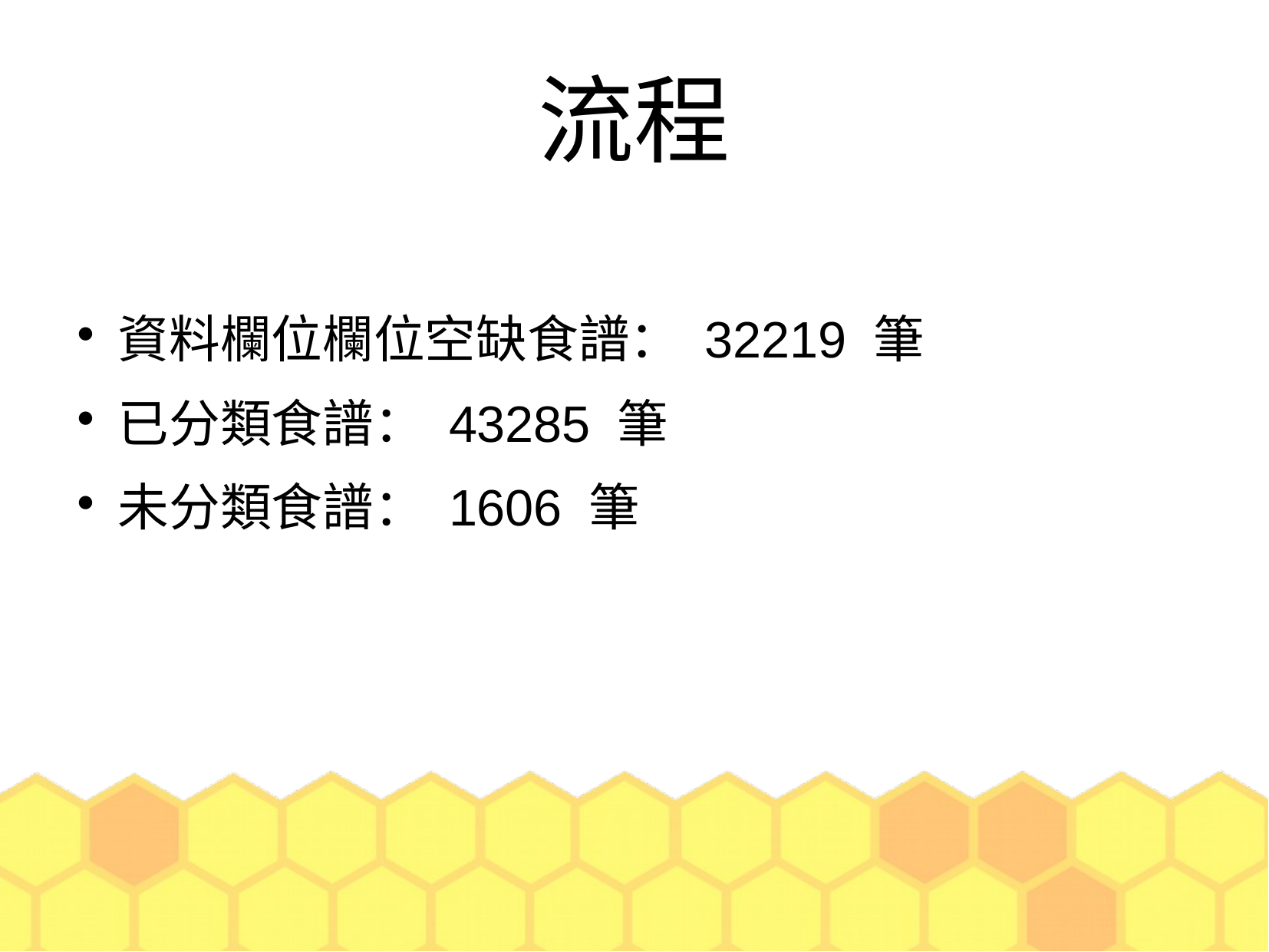

流程

資料欄位欄位空缺食譜： 32219 筆
已分類食譜： 43285 筆
未分類食譜： 1606 筆